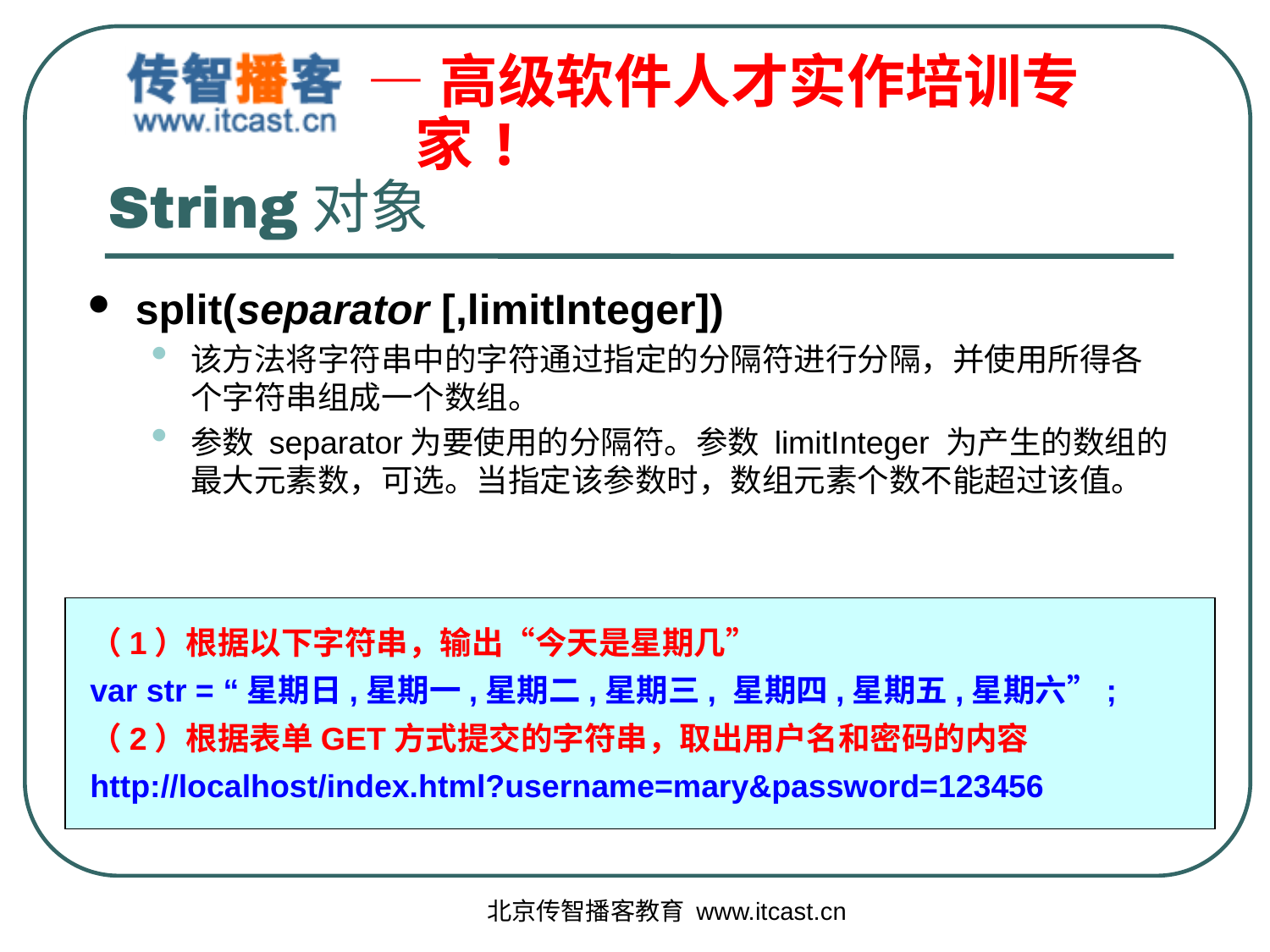

# String对象
split(separator [,limitInteger])
该方法将字符串中的字符通过指定的分隔符进行分隔，并使用所得各个字符串组成一个数组。
参数 separator为要使用的分隔符。参数 limitInteger 为产生的数组的最大元素数，可选。当指定该参数时，数组元素个数不能超过该值。
（1）根据以下字符串，输出“今天是星期几”
var str = “星期日,星期一,星期二,星期三, 星期四,星期五,星期六”;
（2）根据表单GET方式提交的字符串，取出用户名和密码的内容
http://localhost/index.html?username=mary&password=123456